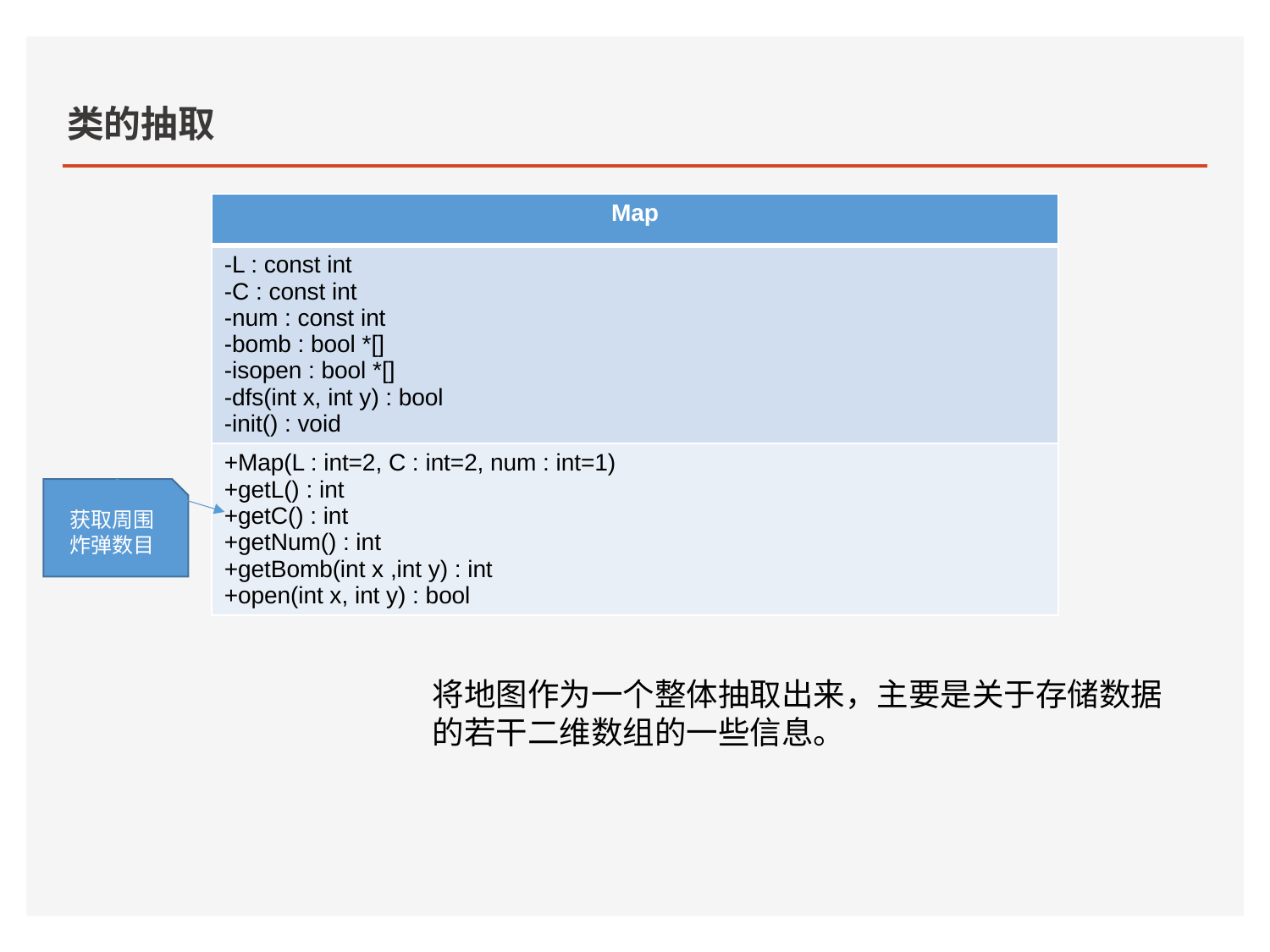

# 类的抽取
| Map |
| --- |
| -L : const int -C : const int -num : const int -bomb : bool \*[] -isopen : bool \*[] -dfs(int x, int y) : bool -init() : void |
| +Map(L : int=2, C : int=2, num : int=1) +getL() : int +getC() : int +getNum() : int +getBomb(int x ,int y) : int +open(int x, int y) : bool |
获取周围
炸弹数目
将地图作为一个整体抽取出来，主要是关于存储数据的若干二维数组的一些信息。